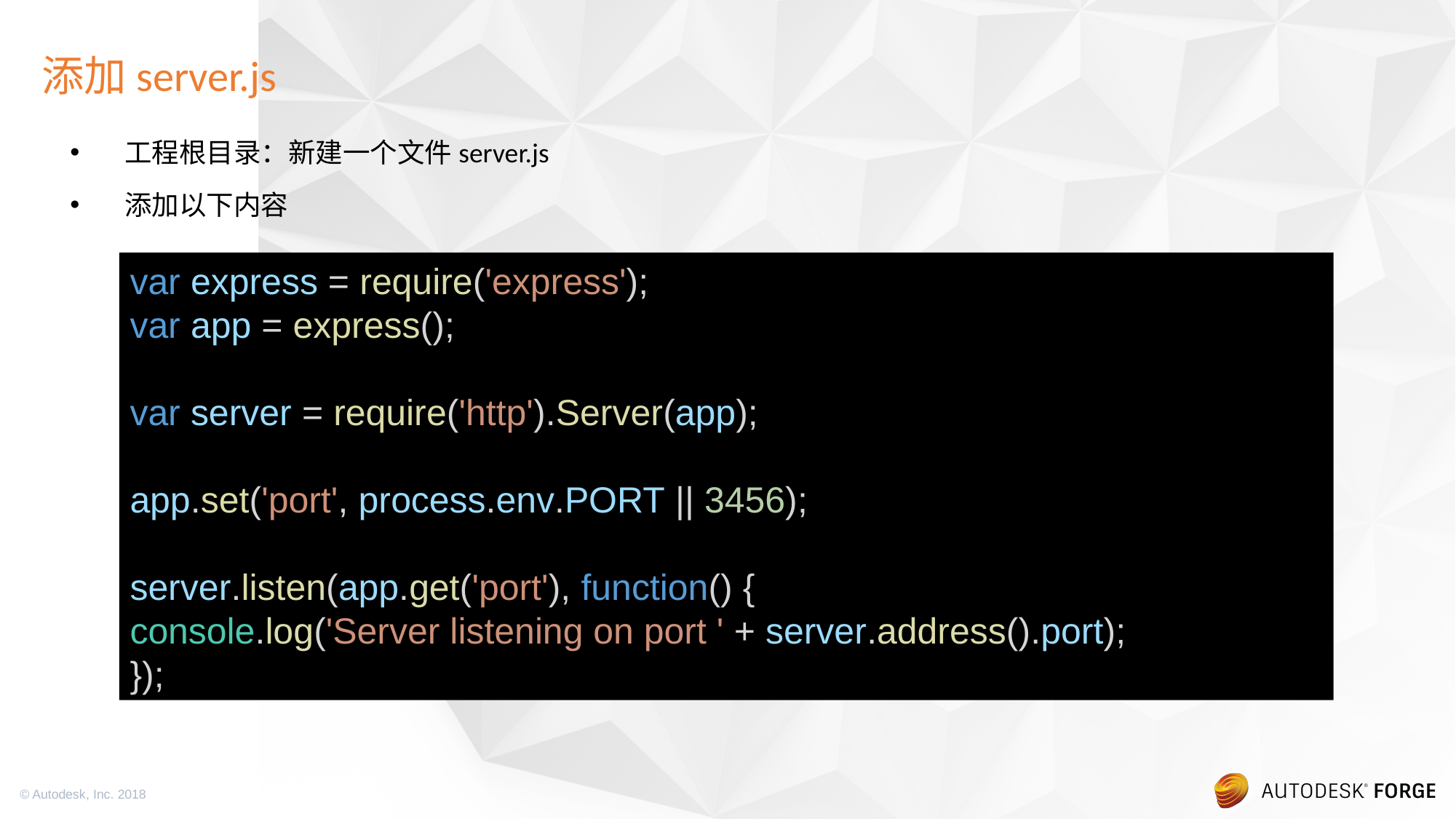

# 添加server.js
工程根目录：新建一个文件server.js
添加以下内容
var express = require('express');
var app = express();
var server = require('http').Server(app);
app.set('port', process.env.PORT || 3456);
server.listen(app.get('port'), function() {
console.log('Server listening on port ' + server.address().port);
});